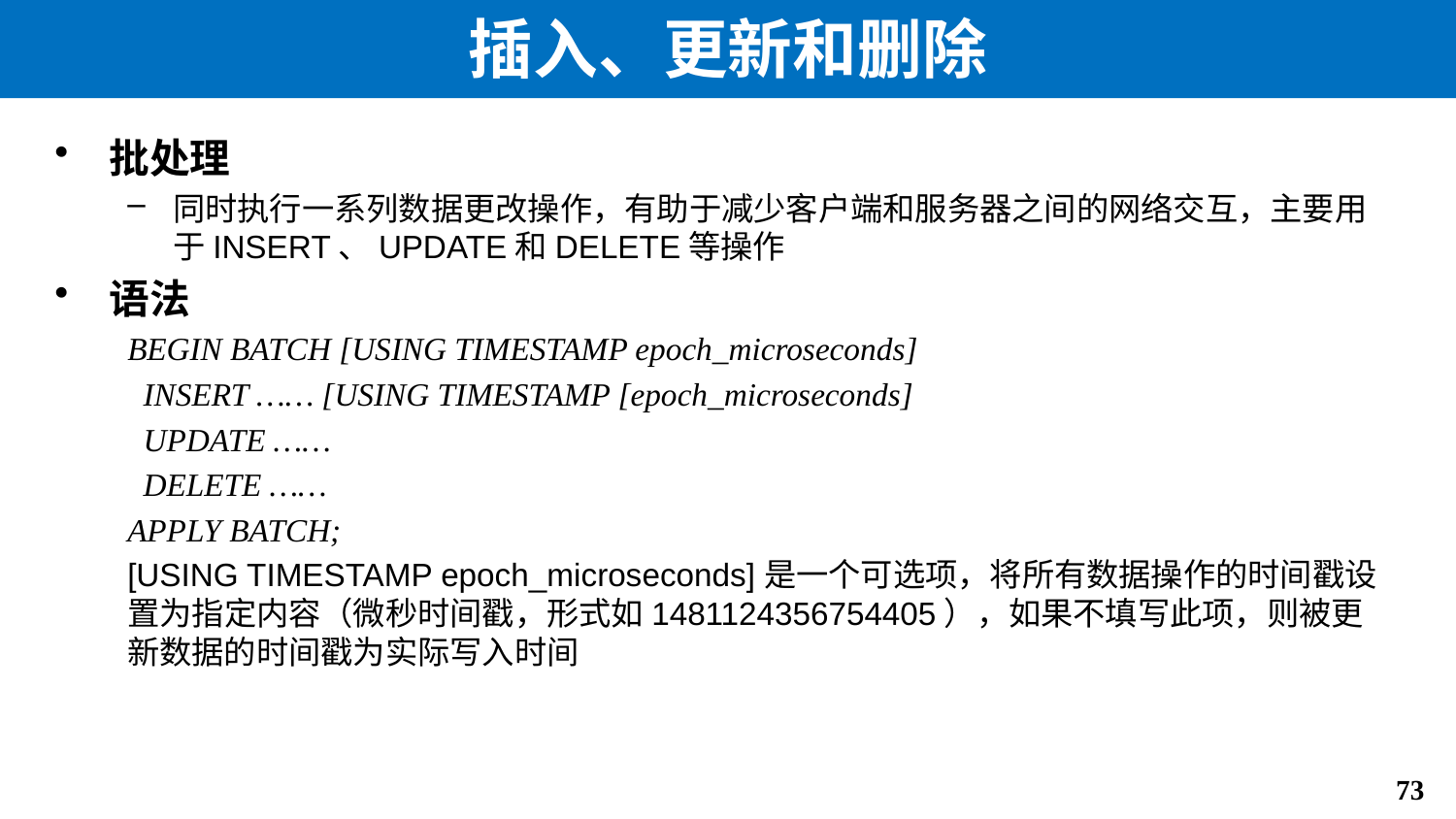

# 插入、更新和删除
批处理
同时执行一系列数据更改操作，有助于减少客户端和服务器之间的网络交互，主要用于INSERT、UPDATE和DELETE等操作
语法
BEGIN BATCH [USING TIMESTAMP epoch_microseconds]
  INSERT …… [USING TIMESTAMP [epoch_microseconds]
  UPDATE ……
  DELETE ……
APPLY BATCH;
[USING TIMESTAMP epoch_microseconds]是一个可选项，将所有数据操作的时间戳设置为指定内容（微秒时间戳，形式如1481124356754405），如果不填写此项，则被更新数据的时间戳为实际写入时间